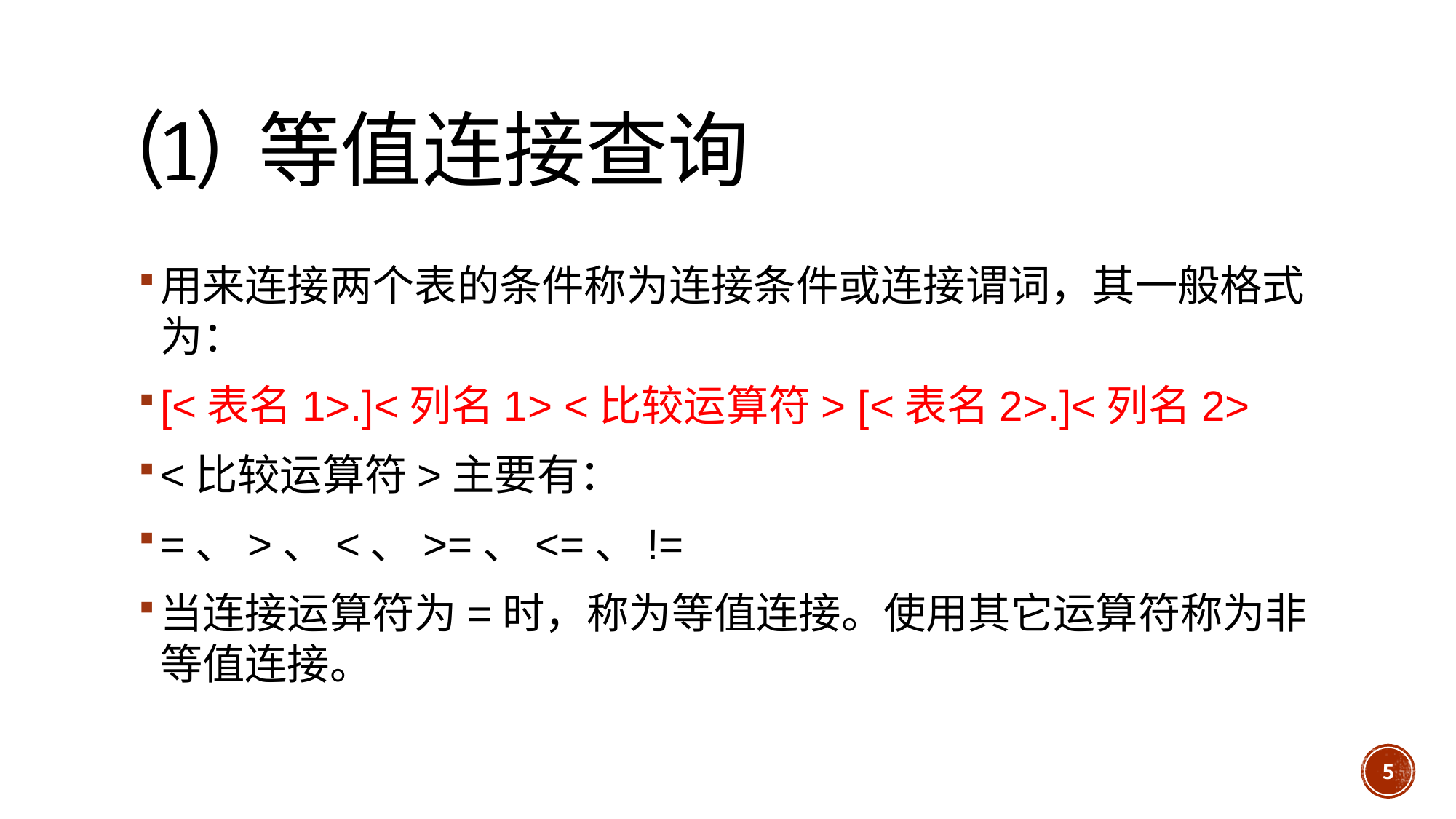

# (1) 等值连接查询
用来连接两个表的条件称为连接条件或连接谓词，其一般格式为：
[<表名1>.]<列名1> <比较运算符> [<表名2>.]<列名2>
<比较运算符>主要有：
=、>、<、>=、<=、!=
当连接运算符为=时，称为等值连接。使用其它运算符称为非等值连接。

5